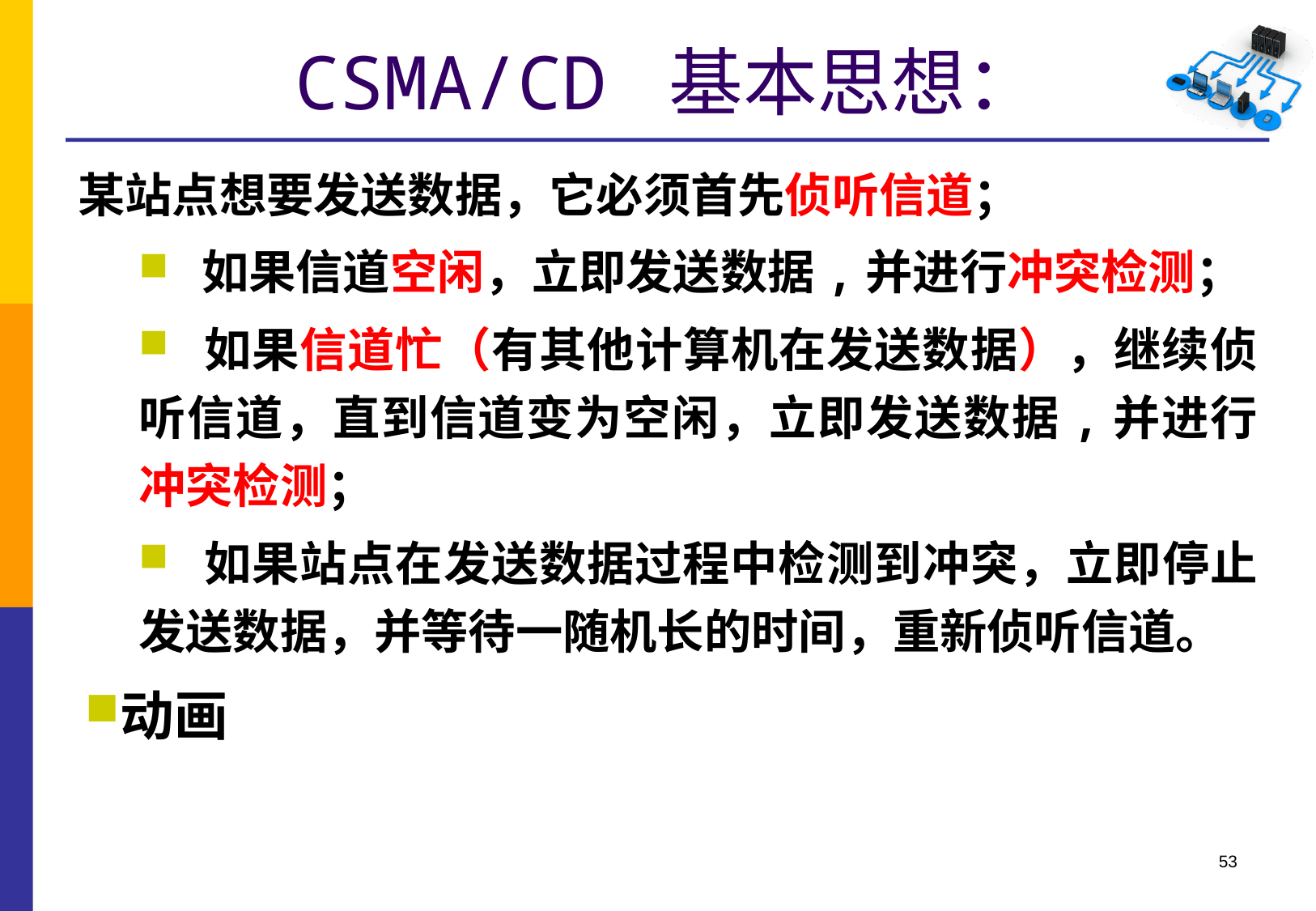

# CSMA/CD 基本思想：
某站点想要发送数据，它必须首先侦听信道；
  如果信道空闲，立即发送数据,并进行冲突检测；
  如果信道忙（有其他计算机在发送数据），继续侦听信道，直到信道变为空闲，立即发送数据,并进行冲突检测；
  如果站点在发送数据过程中检测到冲突，立即停止发送数据，并等待一随机长的时间，重新侦听信道。
动画
53